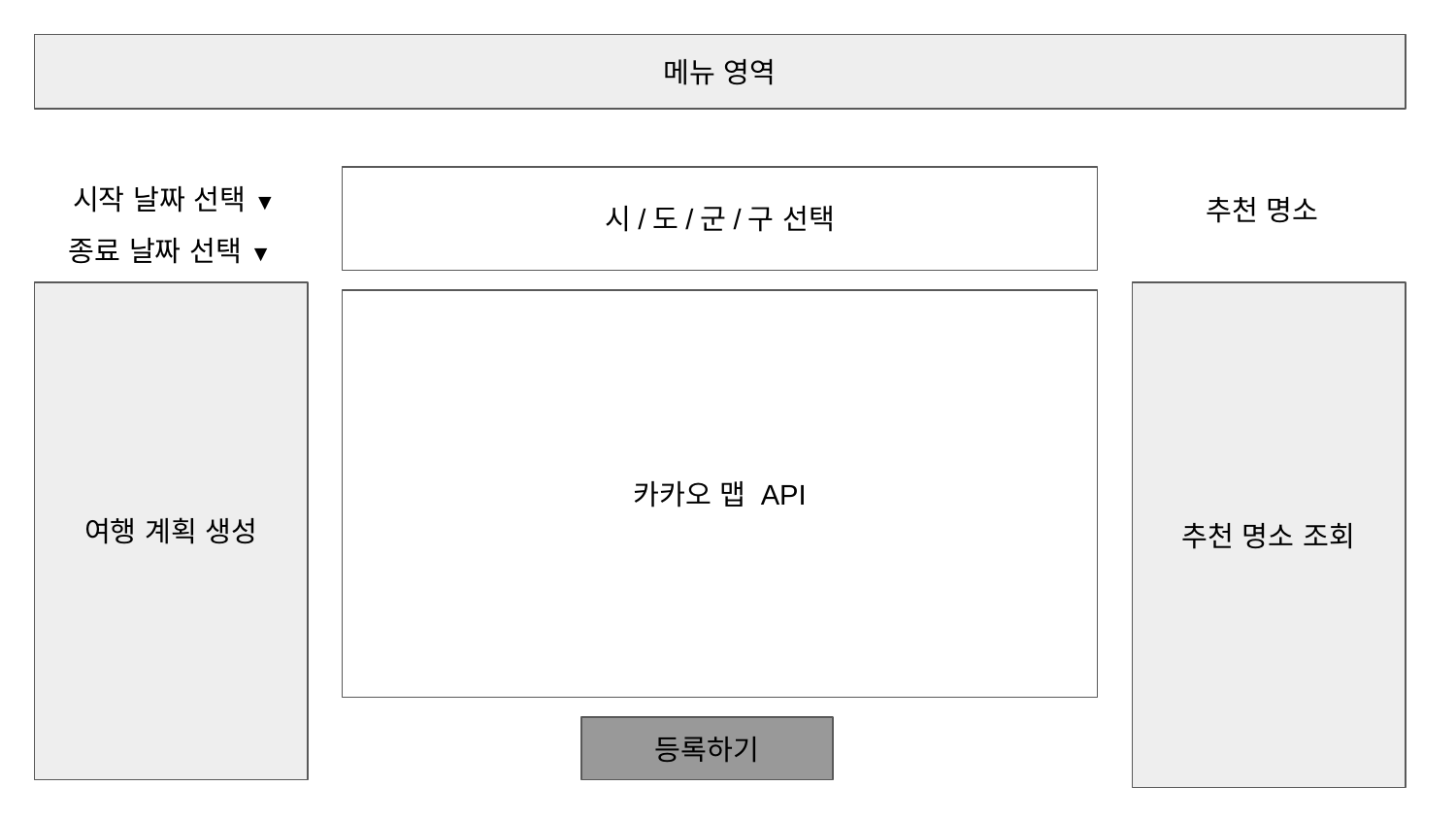

메뉴 영역
시작 날짜 선택 ▼
시/도/군/구 선택
추천 명소
종료 날짜 선택 ▼
여행 계획 생성
추천 명소 조회
카카오 맵 API
등록하기